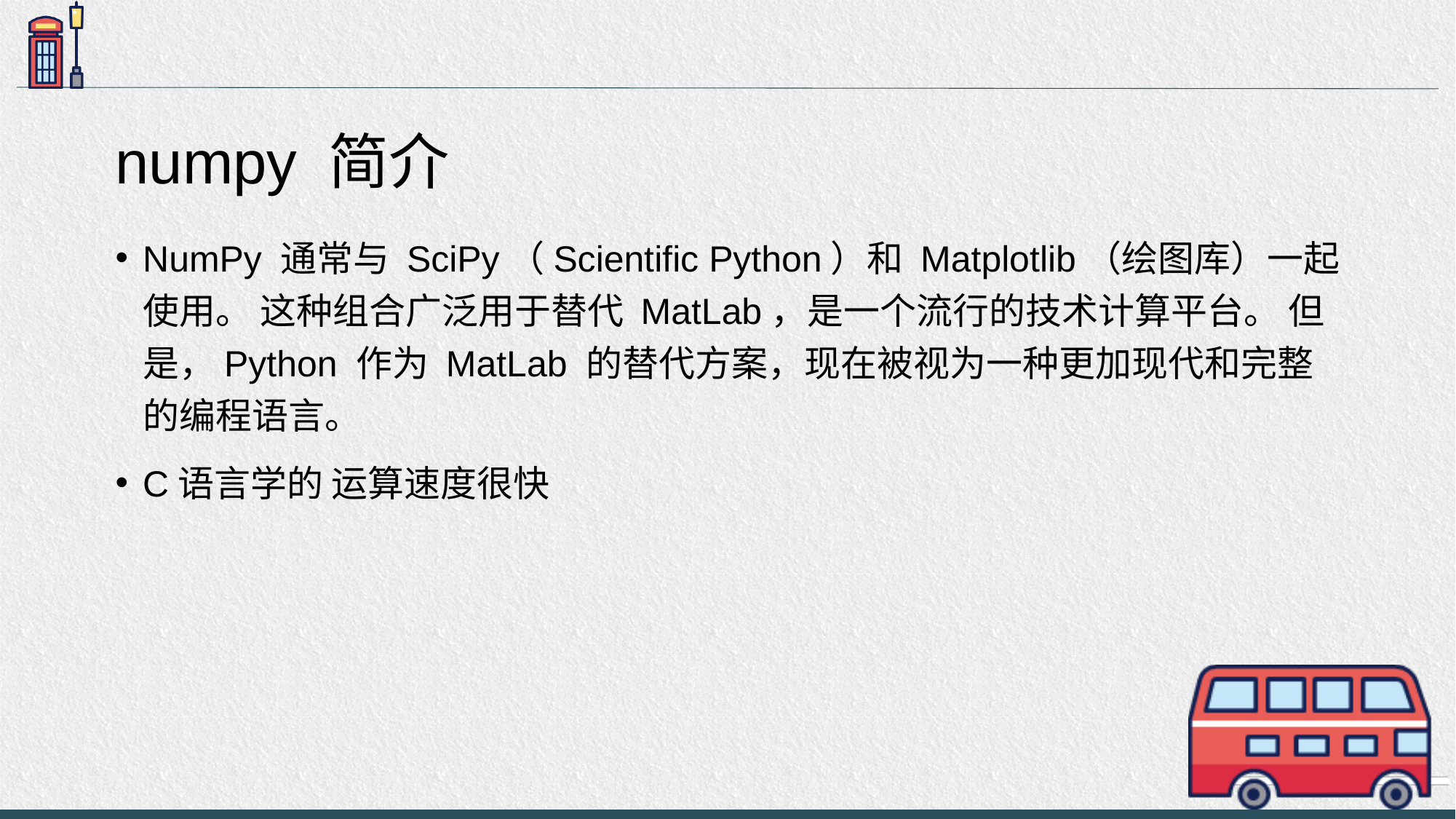

# numpy 简介
NumPy 通常与 SciPy（Scientific Python）和 Matplotlib（绘图库）一起使用。 这种组合广泛用于替代 MatLab，是一个流行的技术计算平台。 但是，Python 作为 MatLab 的替代方案，现在被视为一种更加现代和完整的编程语言。
C语言学的 运算速度很快